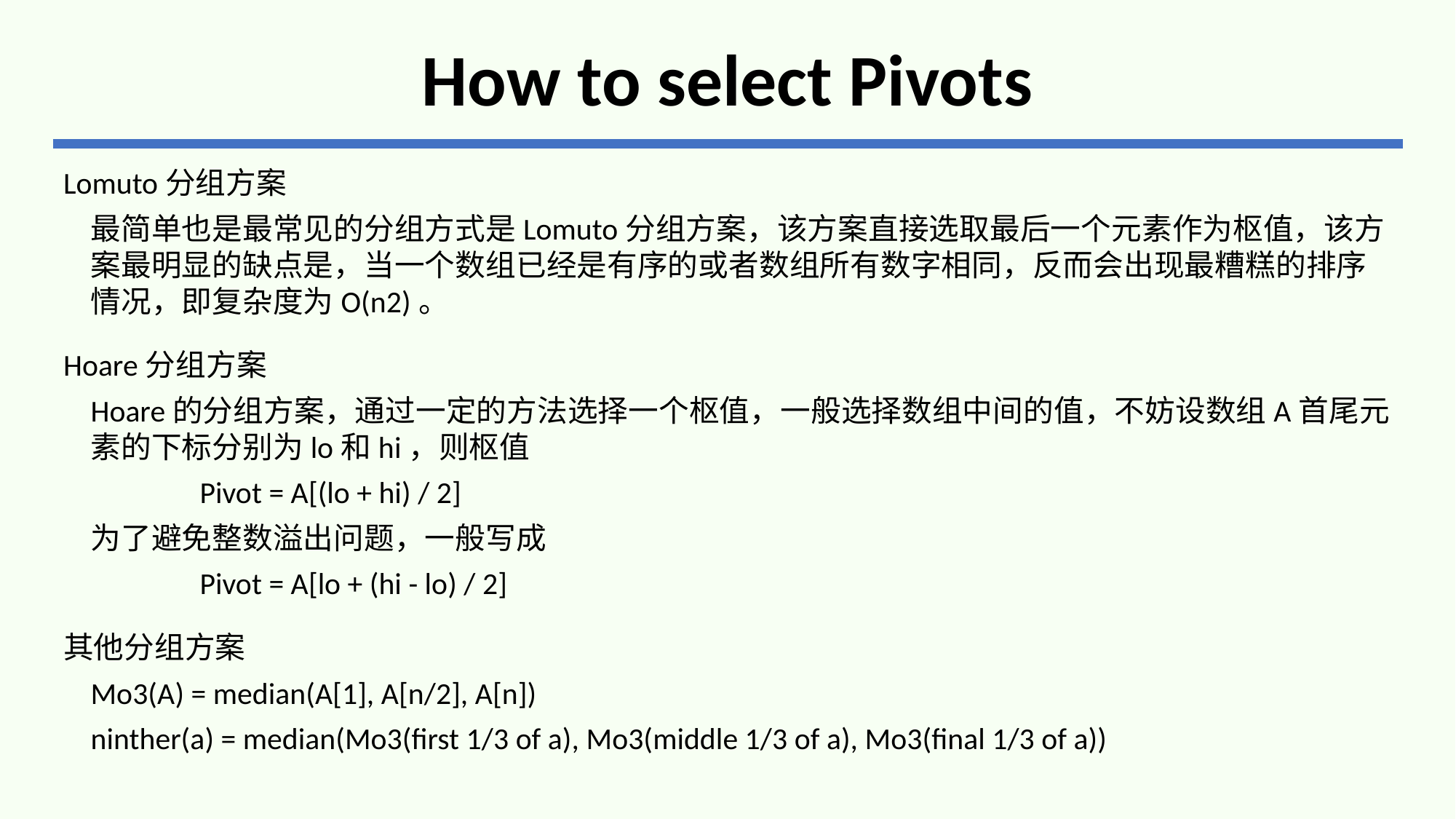

# How to select Pivots
Lomuto分组方案
	最简单也是最常见的分组方式是Lomuto分组方案，该方案直接选取最后一个元素作为枢值，该方案最明显的缺点是，当一个数组已经是有序的或者数组所有数字相同，反而会出现最糟糕的排序情况，即复杂度为O(n2)。
Hoare分组方案
	Hoare的分组方案，通过一定的方法选择一个枢值，一般选择数组中间的值，不妨设数组A首尾元素的下标分别为lo和hi，则枢值
		Pivot = A[(lo + hi) / 2]
	为了避免整数溢出问题，一般写成
		Pivot = A[lo + (hi - lo) / 2]
其他分组方案
	Mo3(A) = median(A[1], A[n/2], A[n])
	ninther(a) = median(Mo3(first 1/3 of a), Mo3(middle 1/3 of a), Mo3(final 1/3 of a))